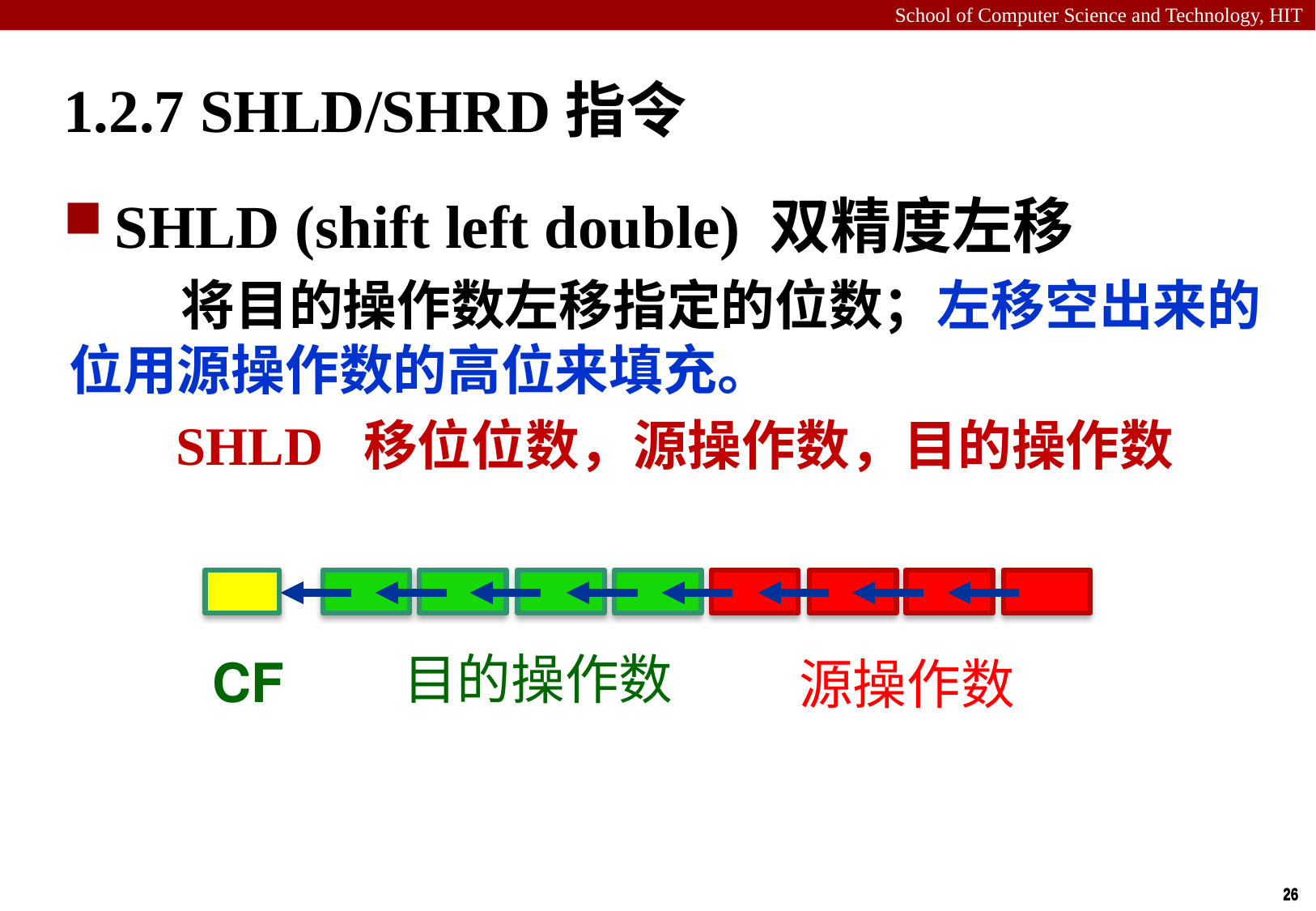

# 1.2.7 SHLD/SHRD指令
SHLD (shift left double) 双精度左移
        将目的操作数左移指定的位数；左移空出来的位用源操作数的高位来填充。
SHLD  移位位数，源操作数，目的操作数

CF

目的操作数
源操作数